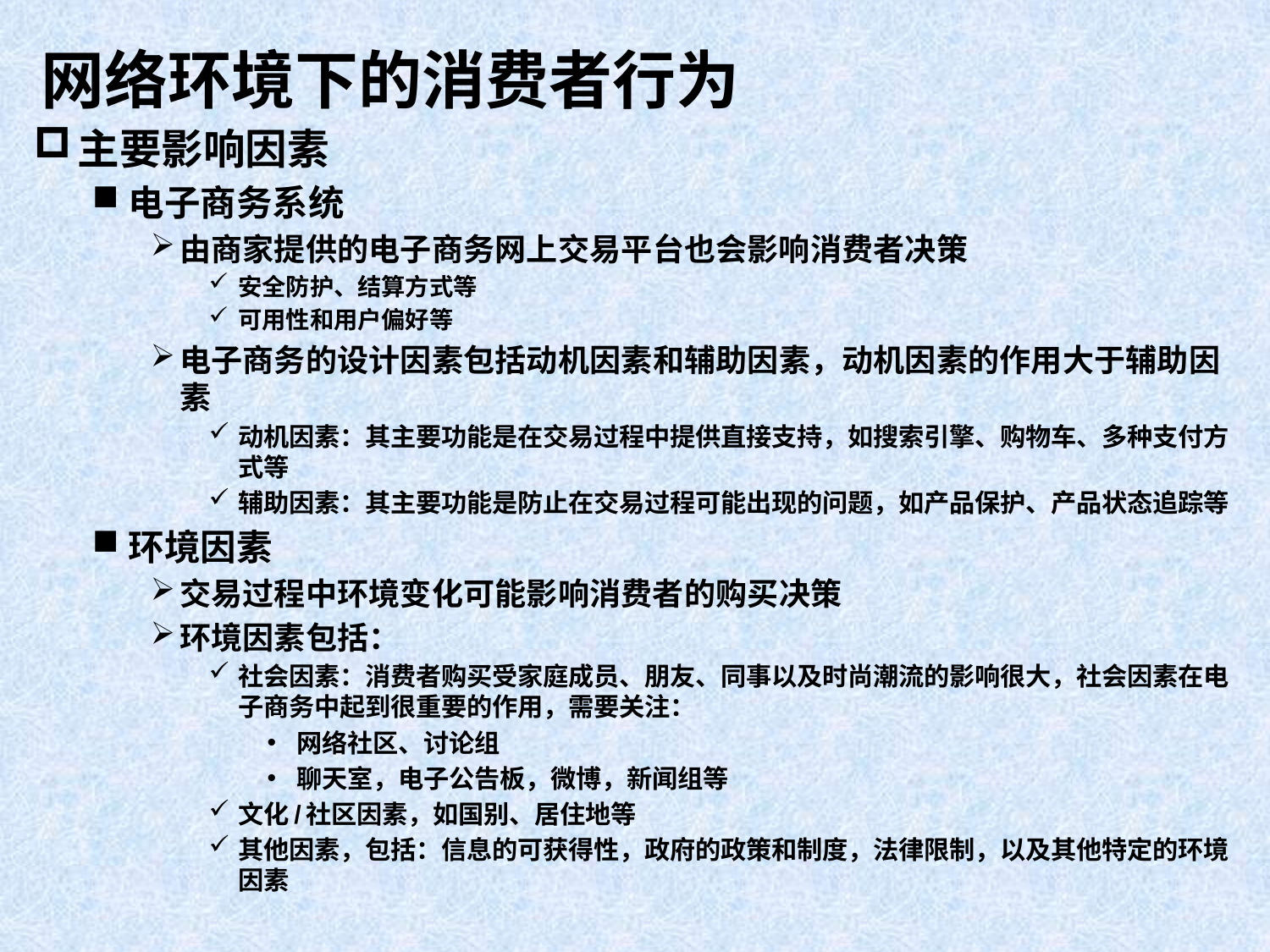

# 网络环境下的消费者行为
主要影响因素
电子商务系统
由商家提供的电子商务网上交易平台也会影响消费者决策
安全防护、结算方式等
可用性和用户偏好等
电子商务的设计因素包括动机因素和辅助因素，动机因素的作用大于辅助因素
动机因素：其主要功能是在交易过程中提供直接支持，如搜索引擎、购物车、多种支付方式等
辅助因素：其主要功能是防止在交易过程可能出现的问题，如产品保护、产品状态追踪等
环境因素
交易过程中环境变化可能影响消费者的购买决策
环境因素包括：
社会因素：消费者购买受家庭成员、朋友、同事以及时尚潮流的影响很大，社会因素在电子商务中起到很重要的作用，需要关注：
网络社区、讨论组
聊天室，电子公告板，微博，新闻组等
文化/社区因素，如国别、居住地等
其他因素，包括：信息的可获得性，政府的政策和制度，法律限制，以及其他特定的环境因素